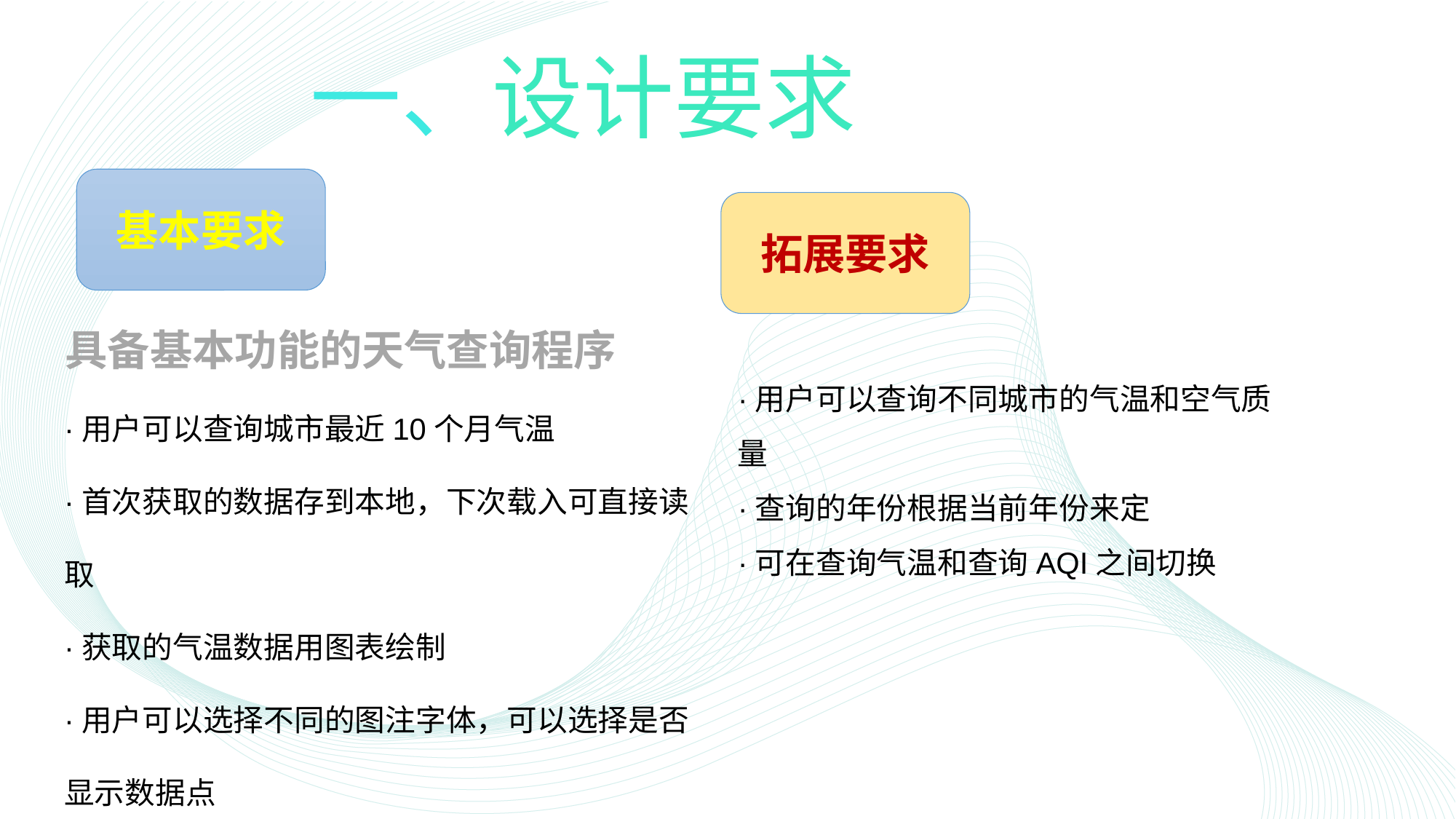

# 一、设计要求
基本要求
拓展要求
具备基本功能的天气查询程序
·用户可以查询不同城市的气温和空气质量
·查询的年份根据当前年份来定
·可在查询气温和查询AQI之间切换
·用户可以查询城市最近10个月气温
·首次获取的数据存到本地，下次载入可直接读取
·获取的气温数据用图表绘制
·用户可以选择不同的图注字体，可以选择是否显示数据点